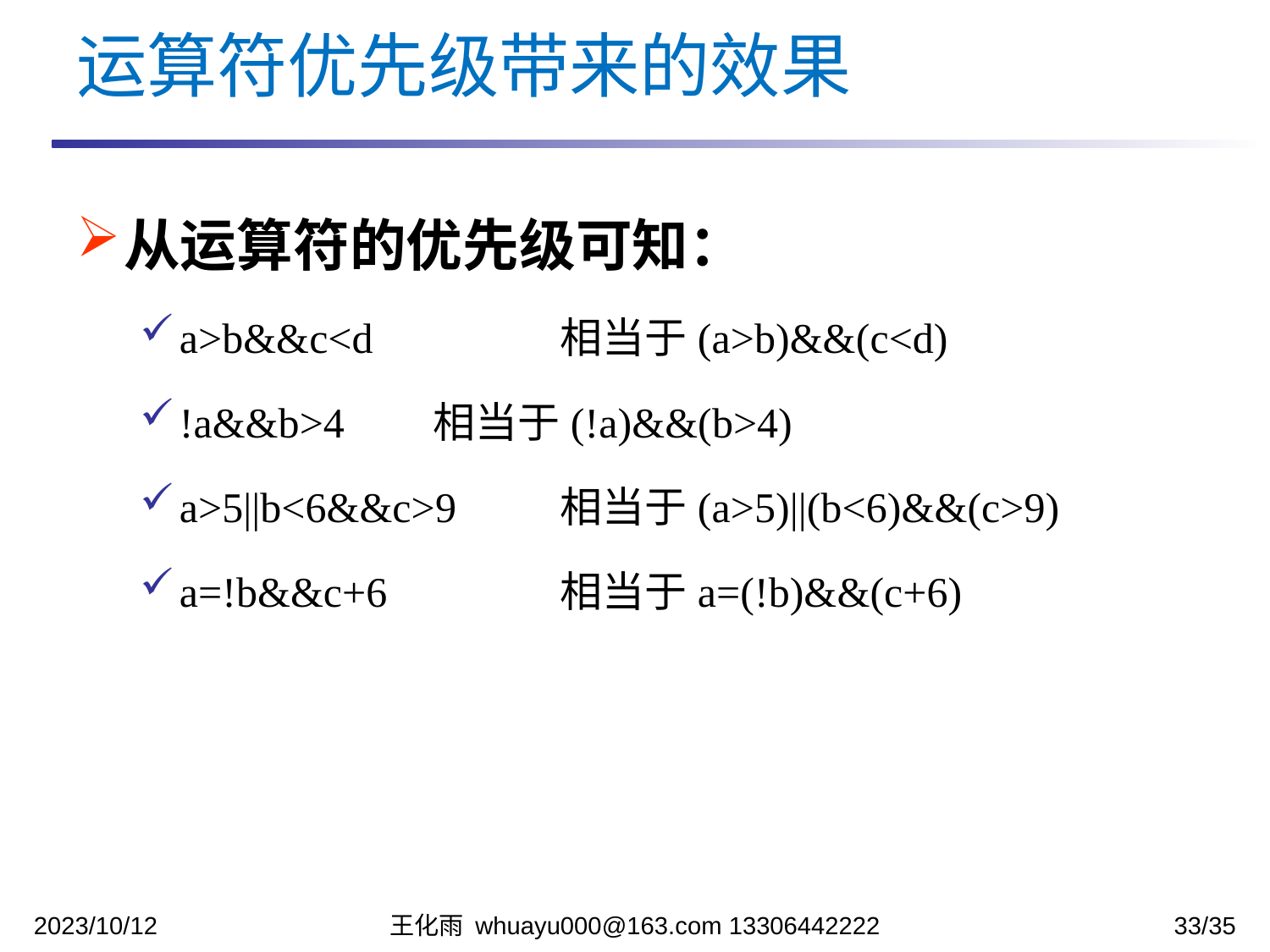

运算符优先级带来的效果
从运算符的优先级可知：
a>b&&c<d       	相当于(a>b)&&(c<d)
!a&&b>4        	相当于(!a)&&(b>4)
a>5||b<6&&c>9	相当于(a>5)||(b<6)&&(c>9)
a=!b&&c+6      	相当于a=(!b)&&(c+6)
2023/10/12
王化雨 whuayu000@163.com 13306442222
33/35